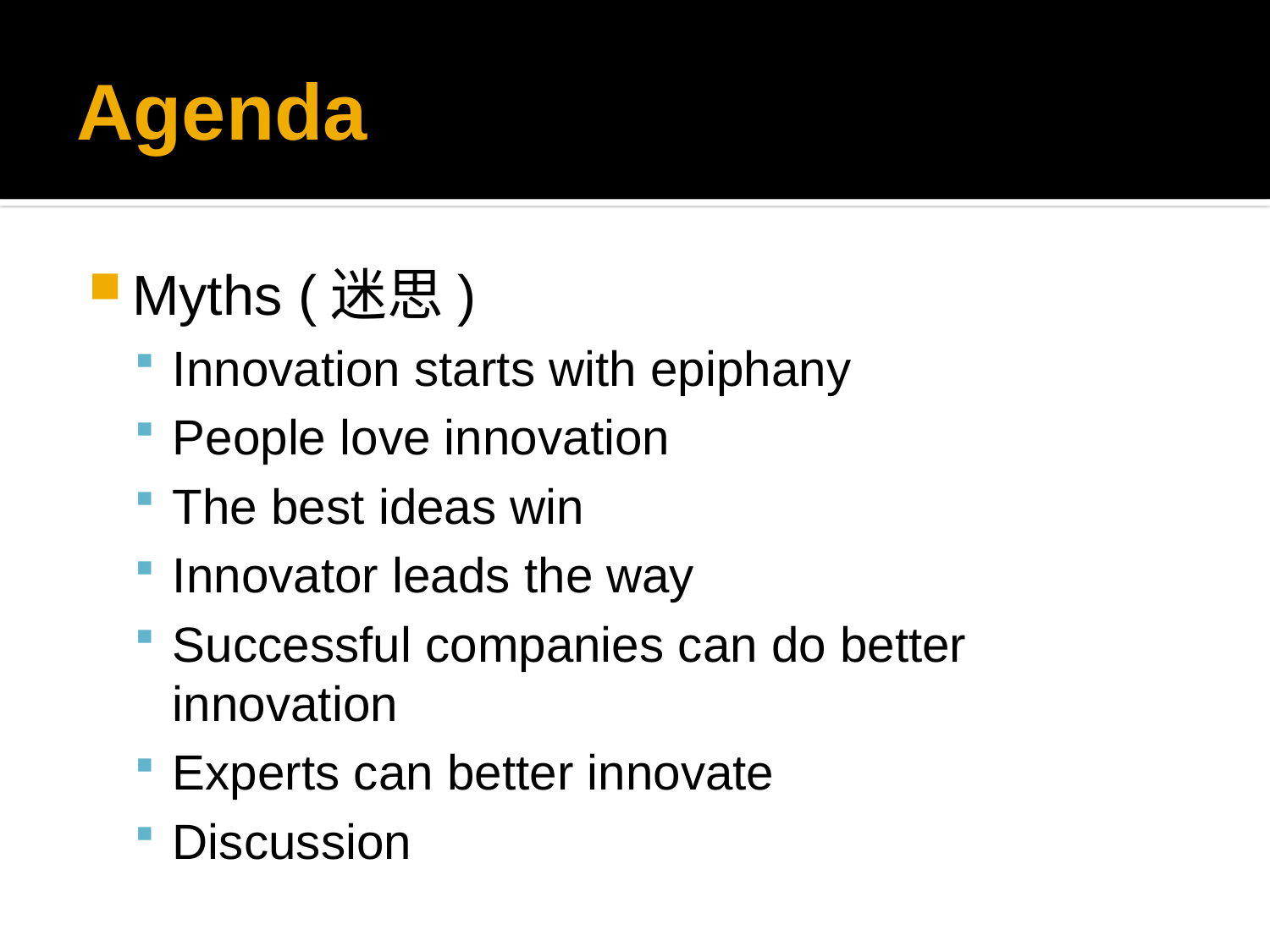

# Agenda
Myths (迷思)
Innovation starts with epiphany
People love innovation
The best ideas win
Innovator leads the way
Successful companies can do better innovation
Experts can better innovate
Discussion